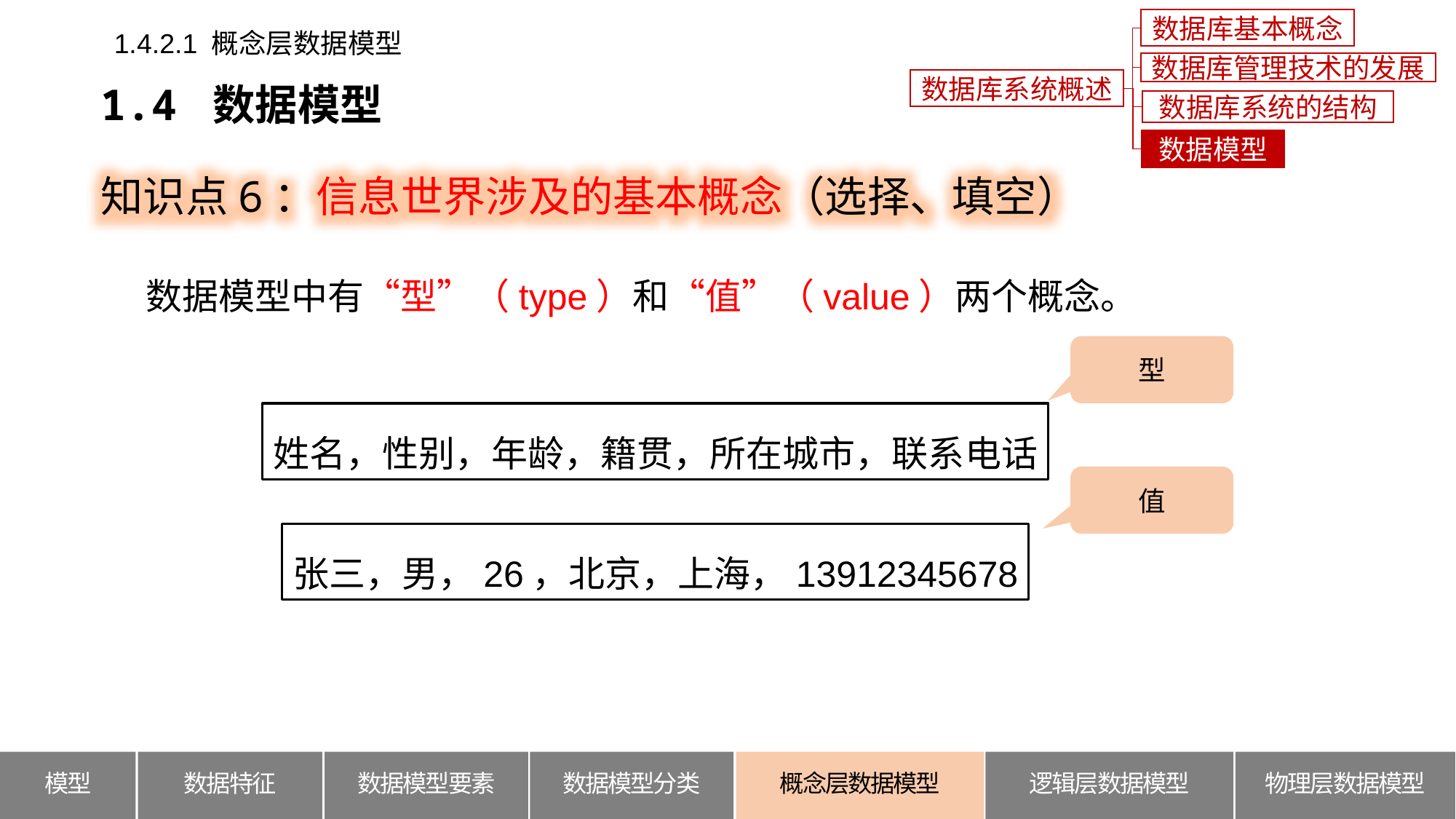

数据库基本概念
1.4.2.1 概念层数据模型
数据库管理技术的发展
数据库系统概述
1.4 数据模型
数据库系统的结构
知识点6：信息世界涉及的基本概念（选择、填空）
数据模型
数据模型中有“型”（type）和“值”（value）两个概念。
型
姓名，性别，年龄，籍贯，所在城市，联系电话
值
张三，男，26，北京，上海，13912345678
模型
数据特征
数据模型要素
数据模型分类
概念层数据模型
逻辑层数据模型
物理层数据模型